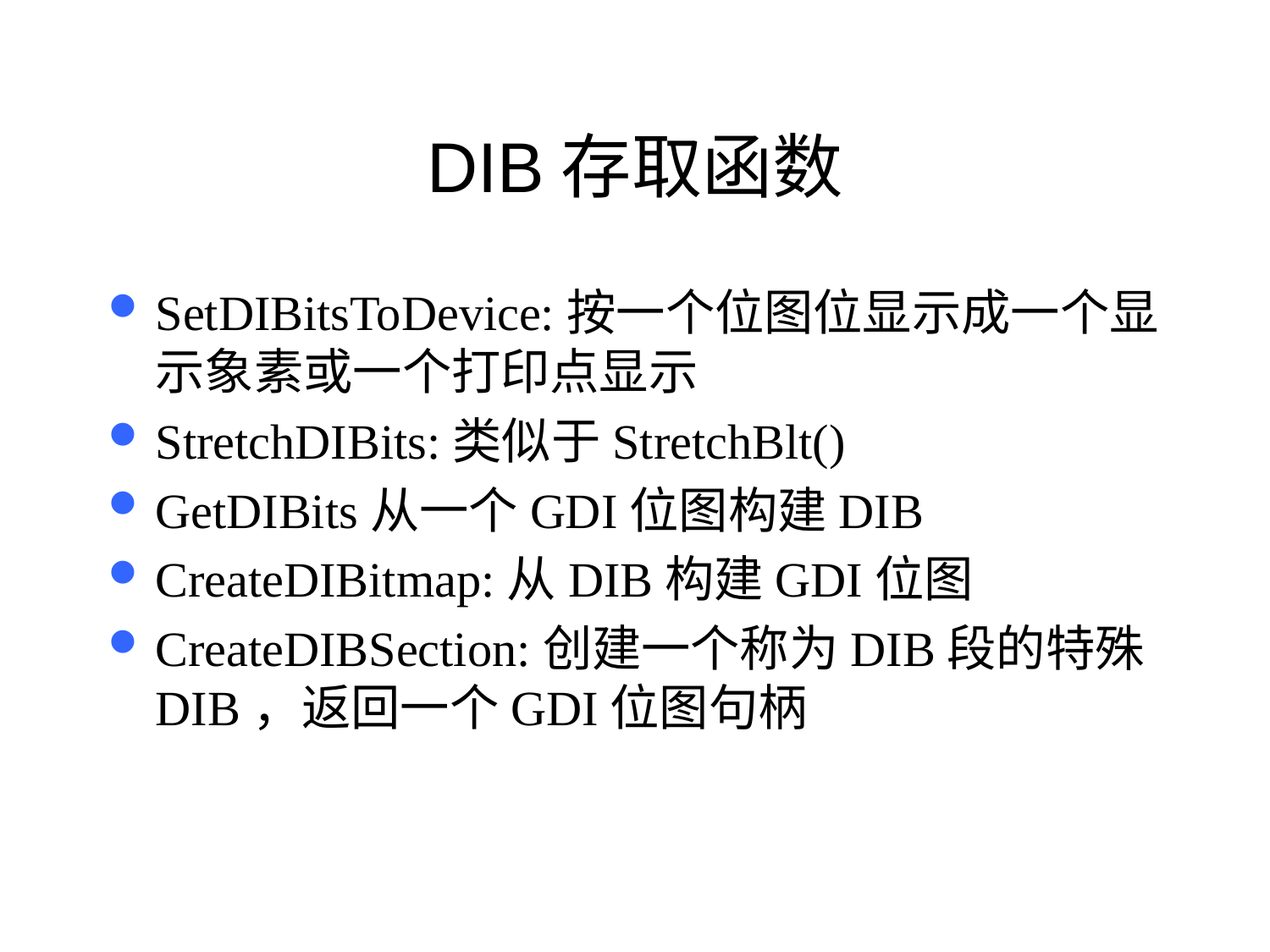

# DIB存取函数
SetDIBitsToDevice:按一个位图位显示成一个显示象素或一个打印点显示
StretchDIBits:类似于StretchBlt()
GetDIBits从一个GDI位图构建DIB
CreateDIBitmap:从DIB构建GDI位图
CreateDIBSection:创建一个称为DIB段的特殊DIB，返回一个GDI位图句柄
89